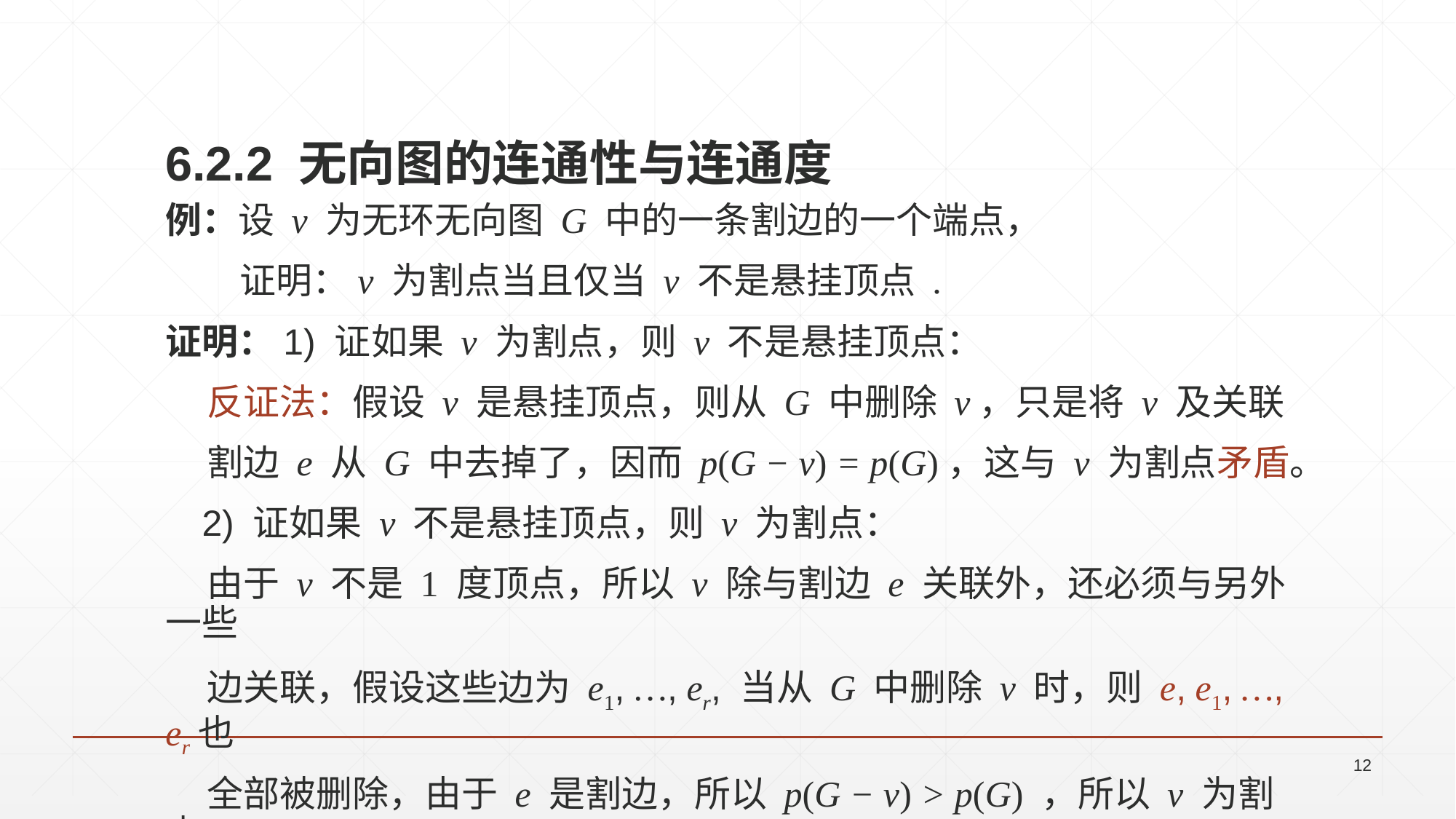

6.2.2 无向图的连通性与连通度
例：设 v 为无环无向图 G 中的一条割边的一个端点，
        证明：v 为割点当且仅当 v 不是悬挂顶点 .
证明：1) 证如果 v 为割点，则 v 不是悬挂顶点：
    反证法：假设 v 是悬挂顶点，则从 G 中删除 v，只是将 v 及关联
    割边 e 从 G 中去掉了，因而 p(G − v) = p(G)，这与 v 为割点矛盾。
    2) 证如果 v 不是悬挂顶点，则 v 为割点：
    由于 v 不是 1 度顶点，所以 v 除与割边 e 关联外，还必须与另外一些
    边关联，假设这些边为 e1, …, er, 当从 G 中删除 v 时，则 e, e1, …, er也
    全部被删除，由于 e 是割边，所以 p(G − v) > p(G) ，所以 v 为割点 .
12